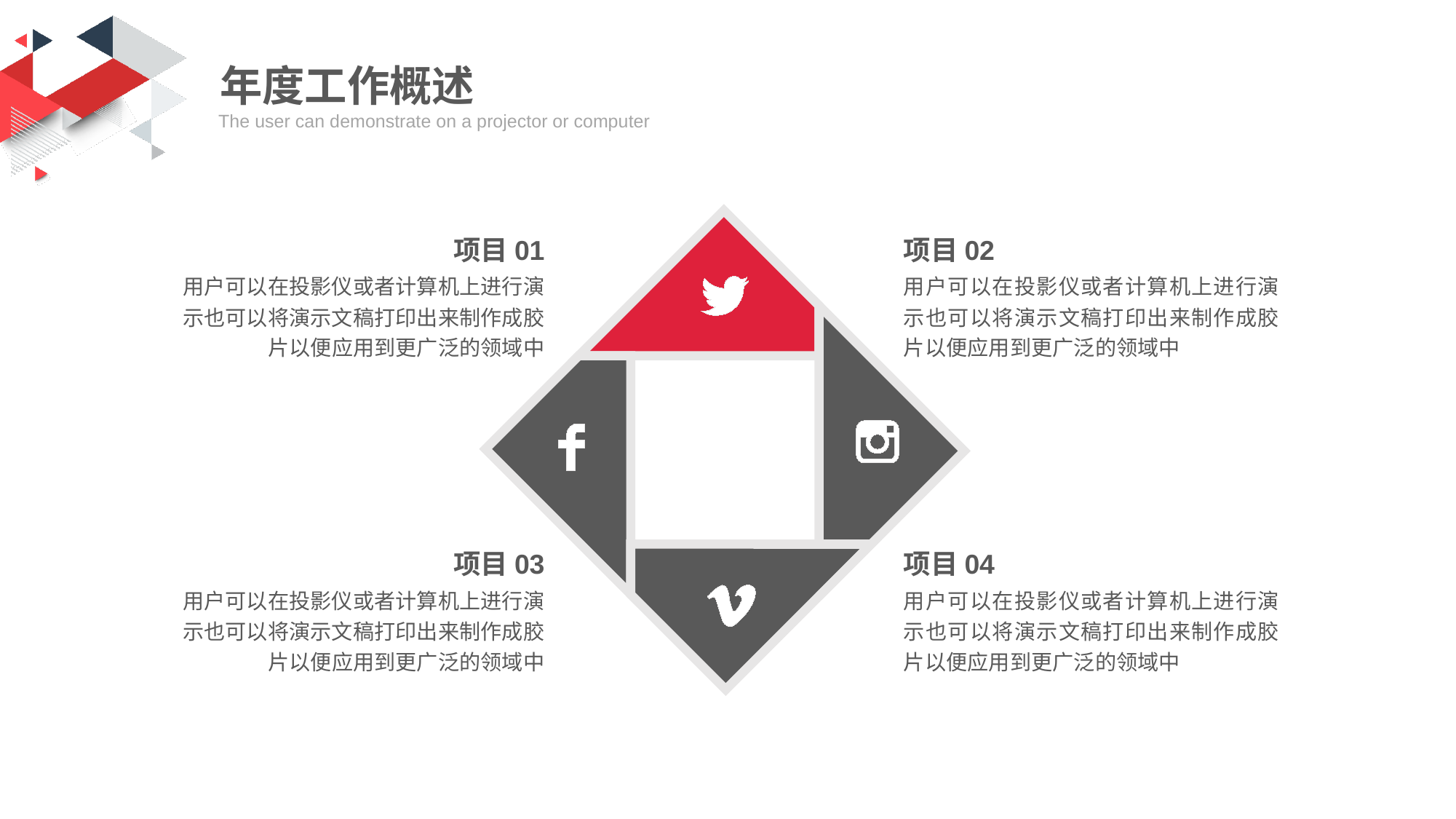

年度工作概述
The user can demonstrate on a projector or computer
项目01
用户可以在投影仪或者计算机上进行演示也可以将演示文稿打印出来制作成胶片以便应用到更广泛的领域中
项目02
用户可以在投影仪或者计算机上进行演示也可以将演示文稿打印出来制作成胶片以便应用到更广泛的领域中

项目03
用户可以在投影仪或者计算机上进行演示也可以将演示文稿打印出来制作成胶片以便应用到更广泛的领域中
项目04
用户可以在投影仪或者计算机上进行演示也可以将演示文稿打印出来制作成胶片以便应用到更广泛的领域中